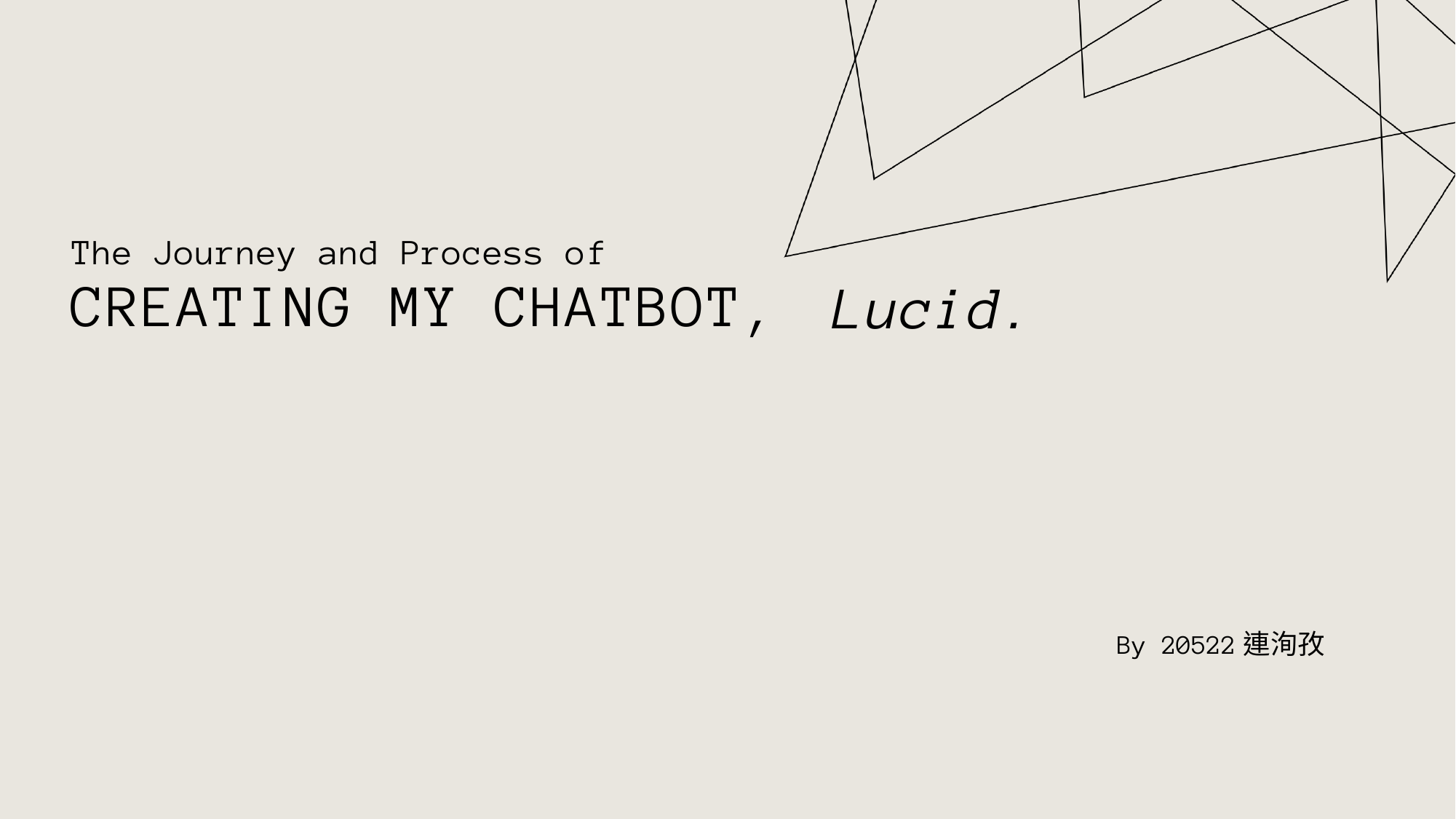

The Journey and Process of
# Creating my Chatbot,
 Lucid.
By 20522連洵孜